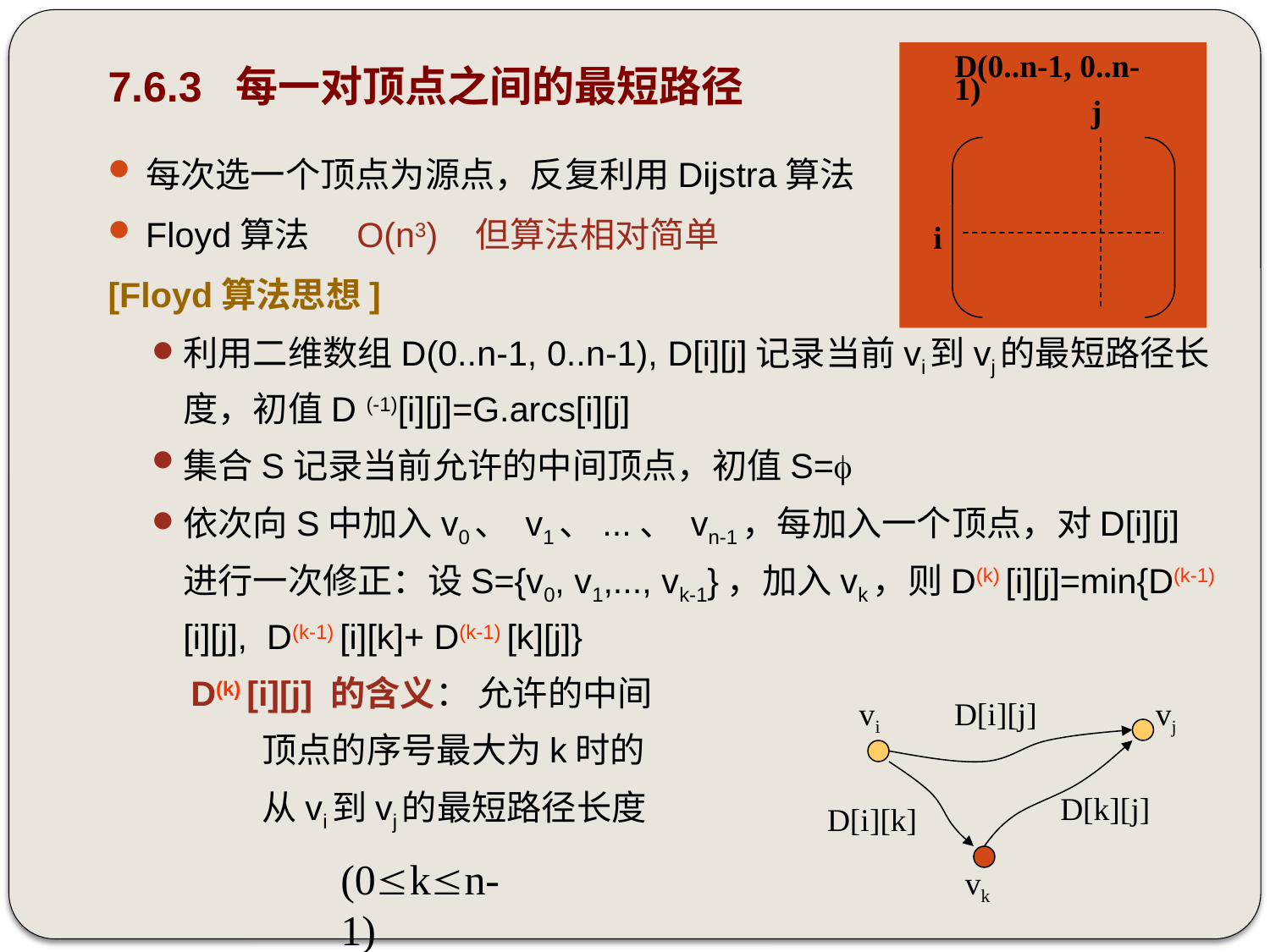

# 7.6.3  每一对顶点之间的最短路径

D(0..n-1, 0..n-1)
                 j

i

每次选一个顶点为源点，反复利用Dijstra算法      O(n3)
Floyd算法     O(n3)   但算法相对简单
[Floyd算法思想]
利用二维数组D(0..n-1, 0..n-1), D[i][j]记录当前vi到vj的最短路径长度，初值D (-1)[i][j]=G.arcs[i][j]
集合S记录当前允许的中间顶点，初值S=φ
依次向S中加入v0、 v1、...、 vn-1，每加入一个顶点，对D[i][j]进行一次修正：设S={v0, v1,..., vk-1}，加入vk，则D(k) [i][j]=min{D(k-1) [i][j],  D(k-1) [i][k]+ D(k-1) [k][j]}
    D(k) [i][j] 的含义： 允许的中间
             顶点的序号最大为k时的
             从vi到vj的最短路径长度
vi
D[i][j]
vj

D[k][j]
D[i][k]
(0≤k≤n-1)

vk